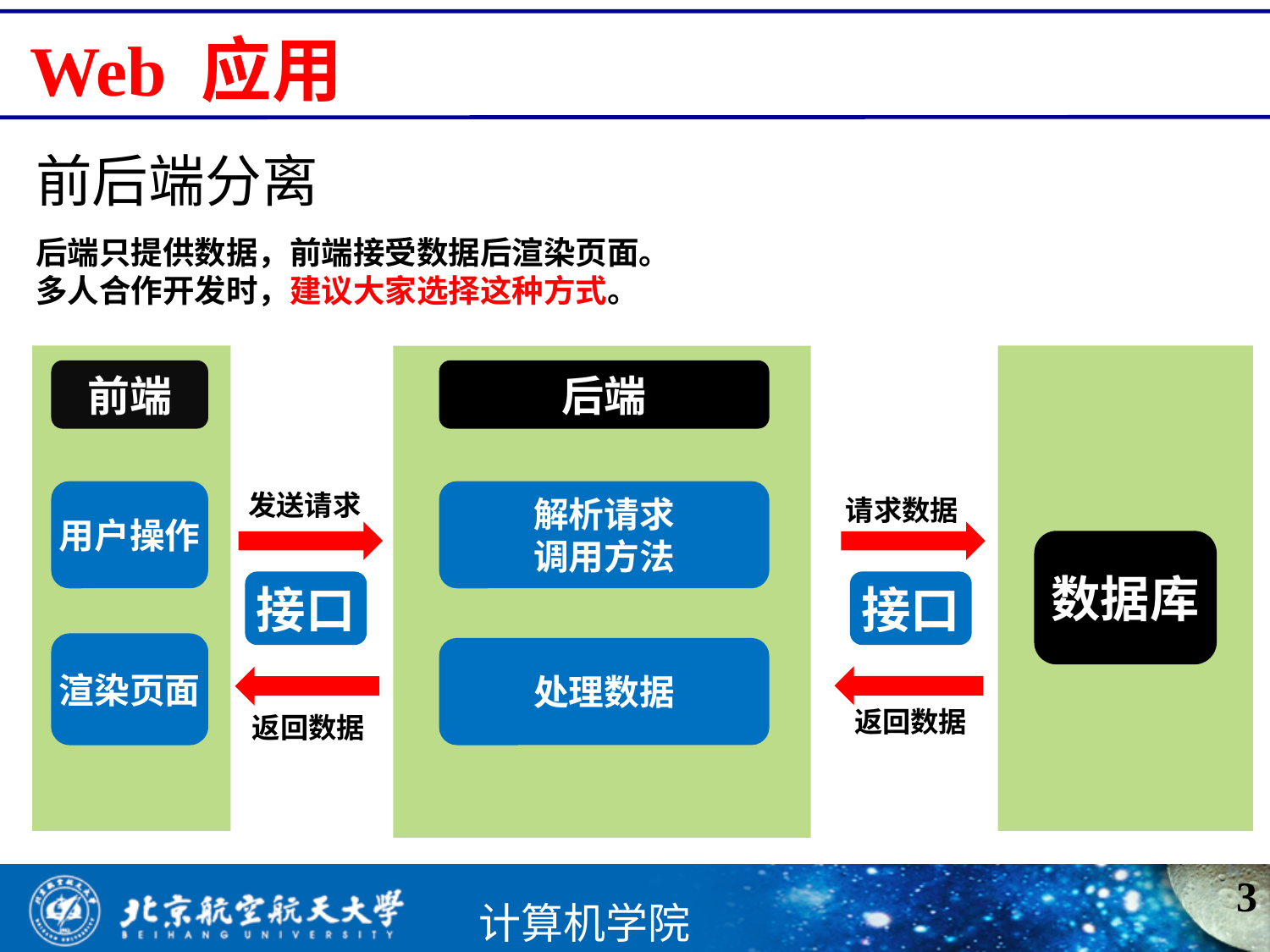

# Web 应用
前后端分离
后端只提供数据，前端接受数据后渲染页面。
多人合作开发时，建议大家选择这种方式。

前端
后端
用户操作
发送请求
解析请求
调用方法
请求数据

数据库
接口
接口
渲染页面
处理数据

返回数据
返回数据